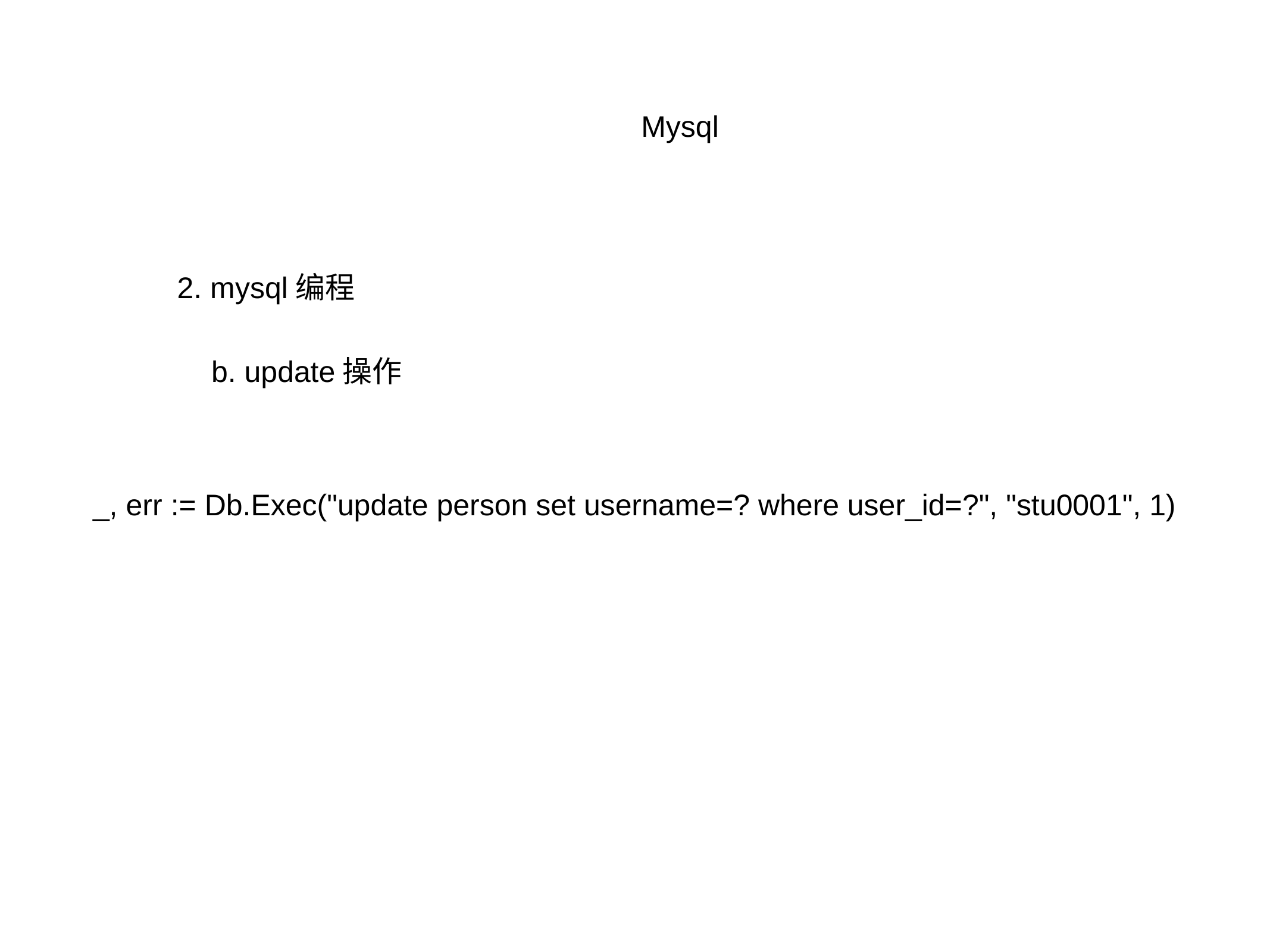

Mysql
2. mysql编程
b. update操作
_, err := Db.Exec("update person set username=? where user_id=?", "stu0001", 1)